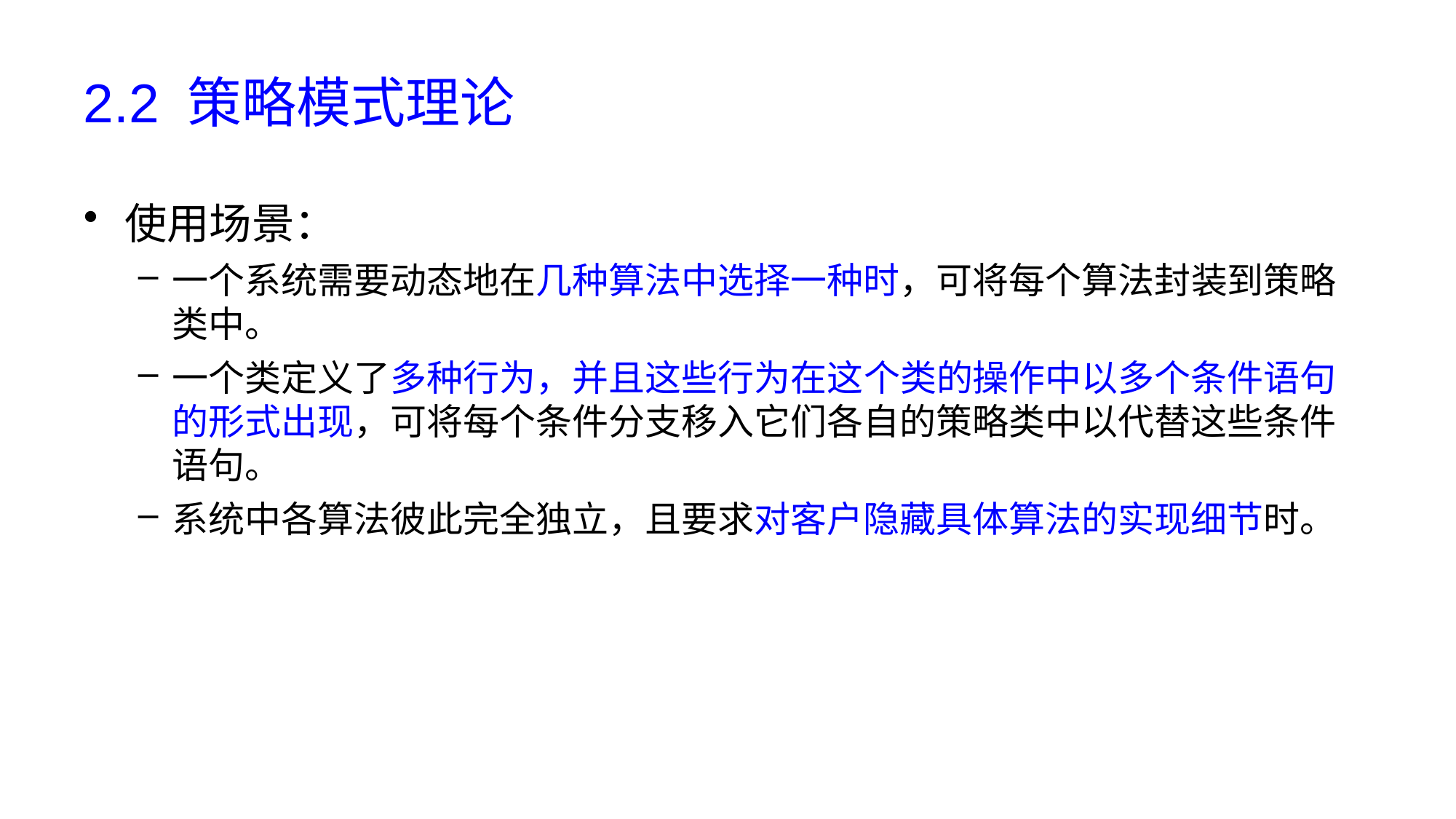

# 2.2 策略模式理论
使用场景：
一个系统需要动态地在几种算法中选择一种时，可将每个算法封装到策略类中。
一个类定义了多种行为，并且这些行为在这个类的操作中以多个条件语句的形式出现，可将每个条件分支移入它们各自的策略类中以代替这些条件语句。
系统中各算法彼此完全独立，且要求对客户隐藏具体算法的实现细节时。
25